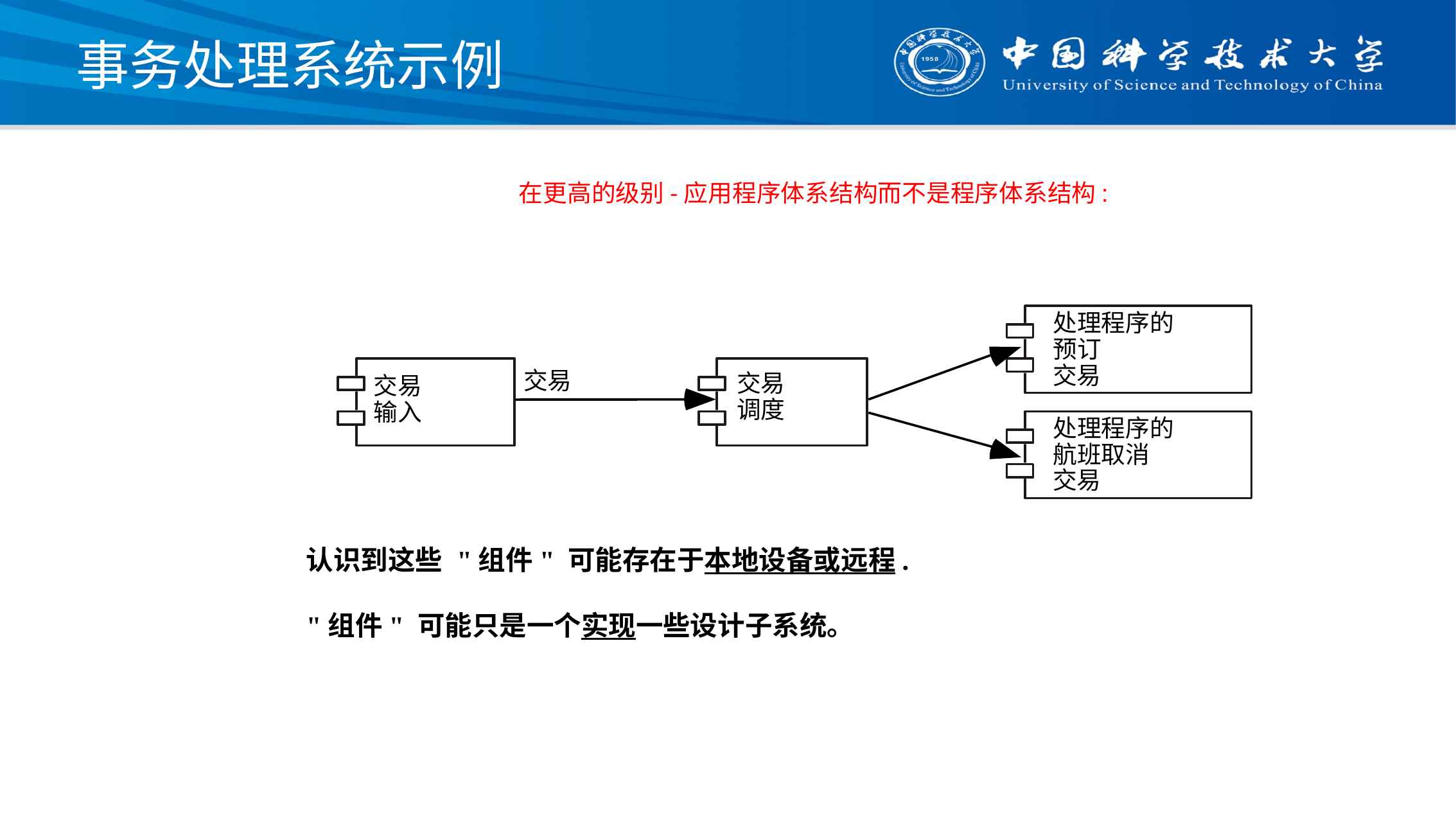

# 事务处理系统示例
在更高的级别-应用程序体系结构而不是程序体系结构:

处理程序的

预订

交易
交易
交易
交易

调度
输入

处理程序的

航班取消

交易
认识到这些 "组件" 可能存在于本地设备或远程.

"组件" 可能只是一个实现一些设计子系统。